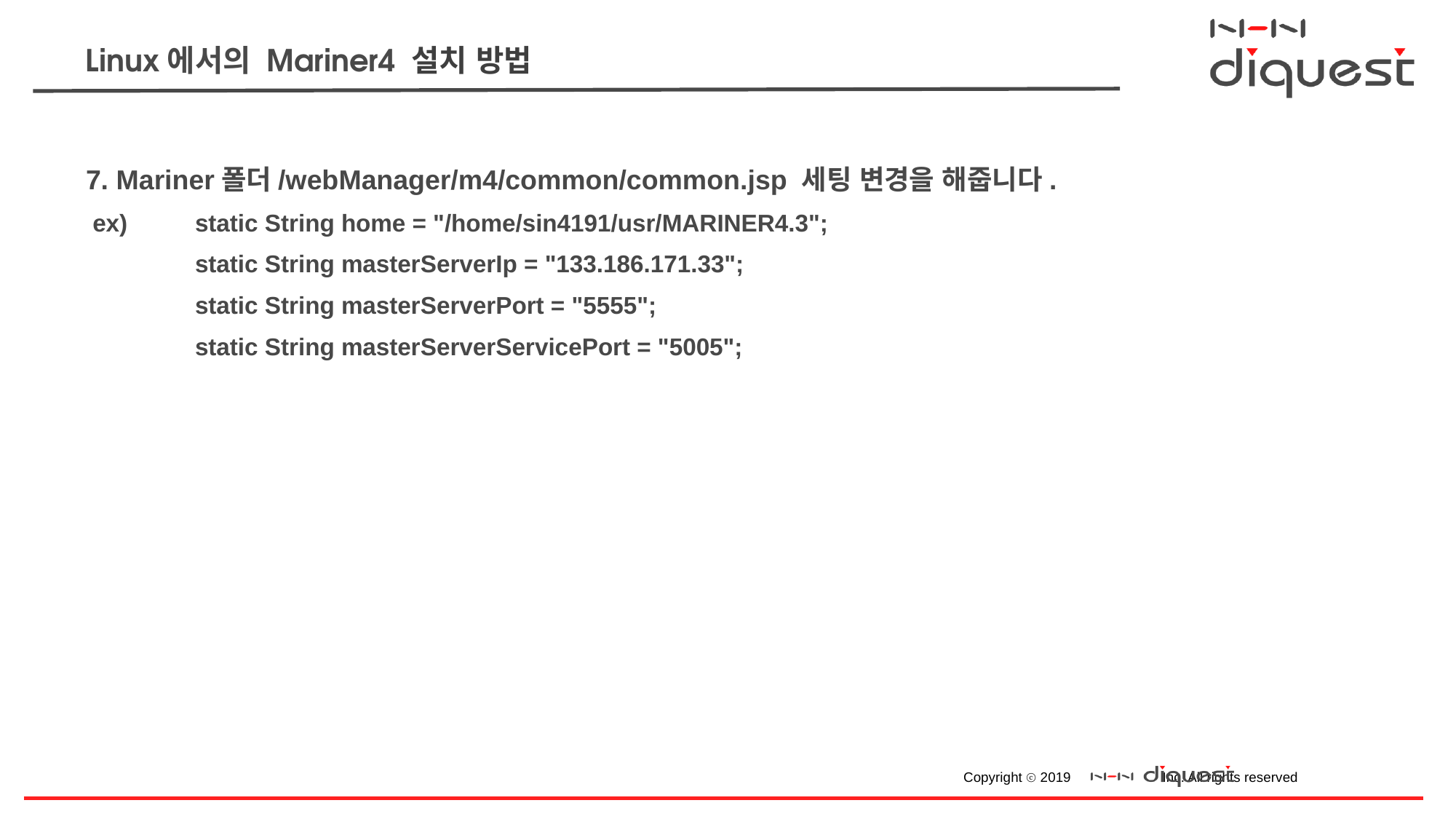

# Linux에서의 Mariner4 설치 방법
7. Mariner폴더/webManager/m4/common/common.jsp 세팅 변경을 해줍니다.
 ex)	static String home = "/home/sin4191/usr/MARINER4.3";
        	static String masterServerIp = "133.186.171.33";
        	static String masterServerPort = "5555";
        	static String masterServerServicePort = "5005";